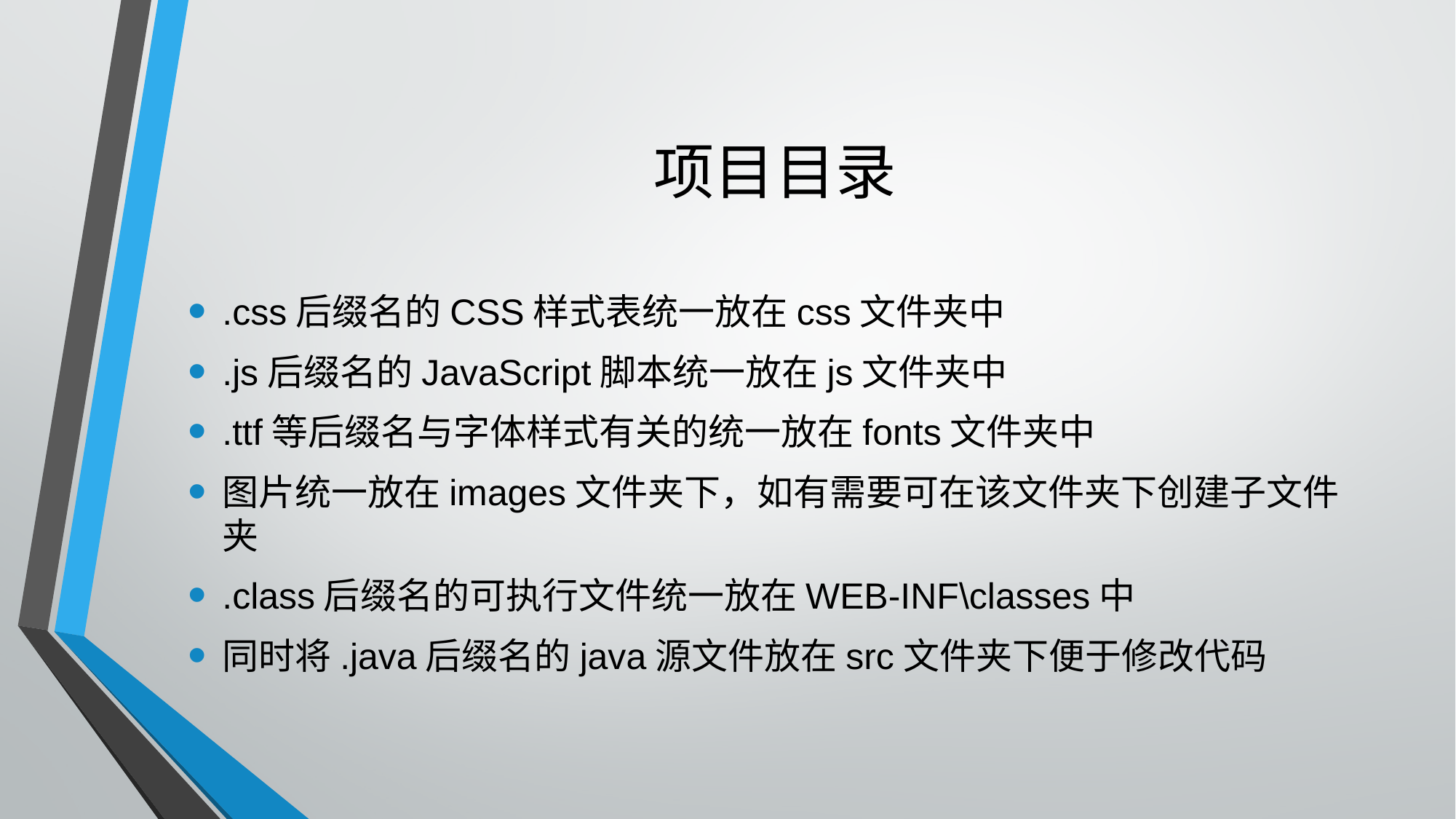

# 项目目录
.css后缀名的CSS样式表统一放在css文件夹中
.js后缀名的JavaScript脚本统一放在js文件夹中
.ttf等后缀名与字体样式有关的统一放在fonts文件夹中
图片统一放在images文件夹下，如有需要可在该文件夹下创建子文件夹
.class后缀名的可执行文件统一放在WEB-INF\classes中
同时将.java后缀名的java源文件放在src文件夹下便于修改代码